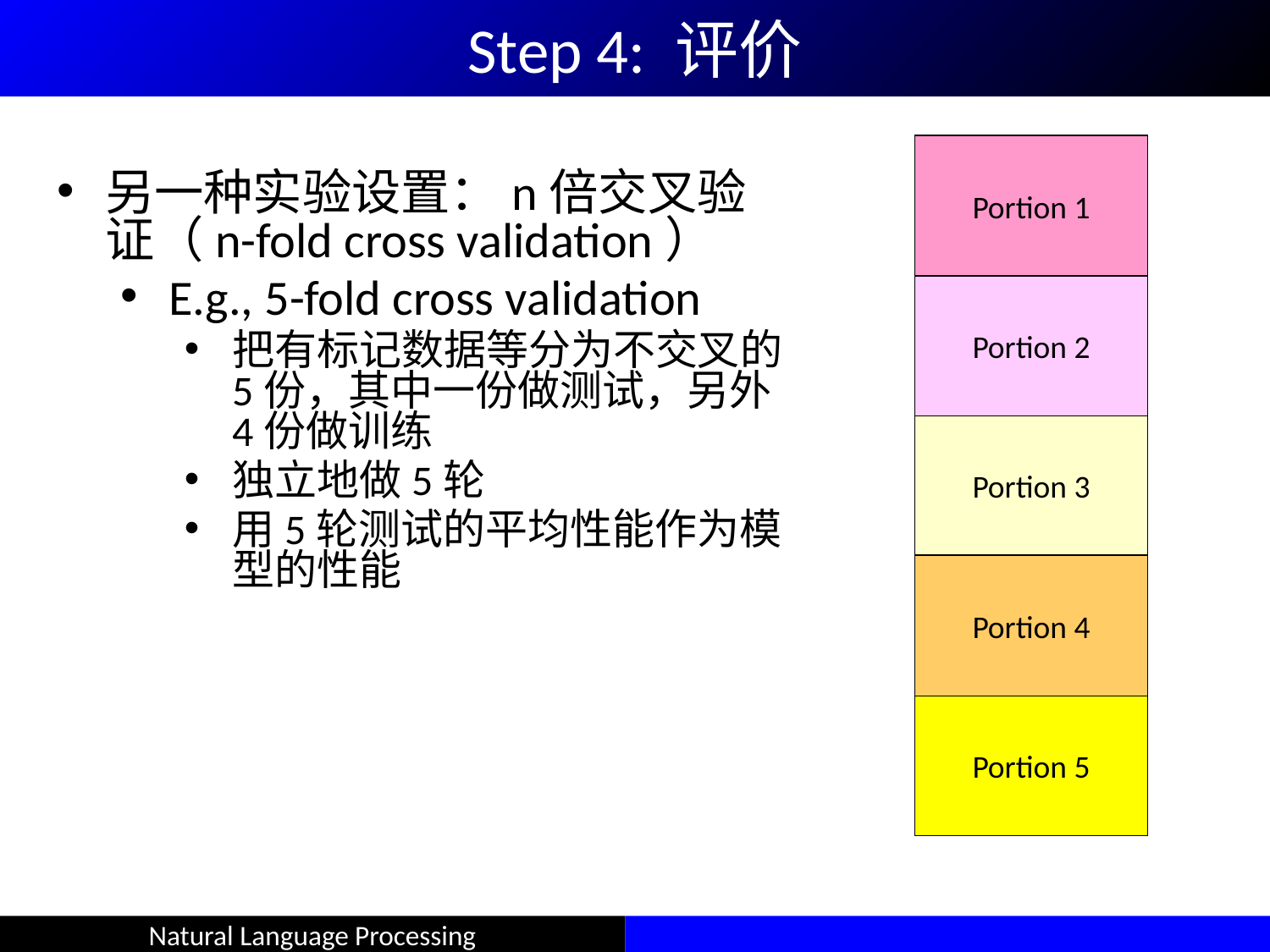

Step 4: 评价
Portion 1
另一种实验设置：n倍交叉验证（n-fold cross validation）
E.g., 5-fold cross validation
把有标记数据等分为不交叉的5份，其中一份做测试，另外4份做训练
独立地做5轮
用5轮测试的平均性能作为模型的性能

Portion 2
Portion 3
Portion 4
Portion 5